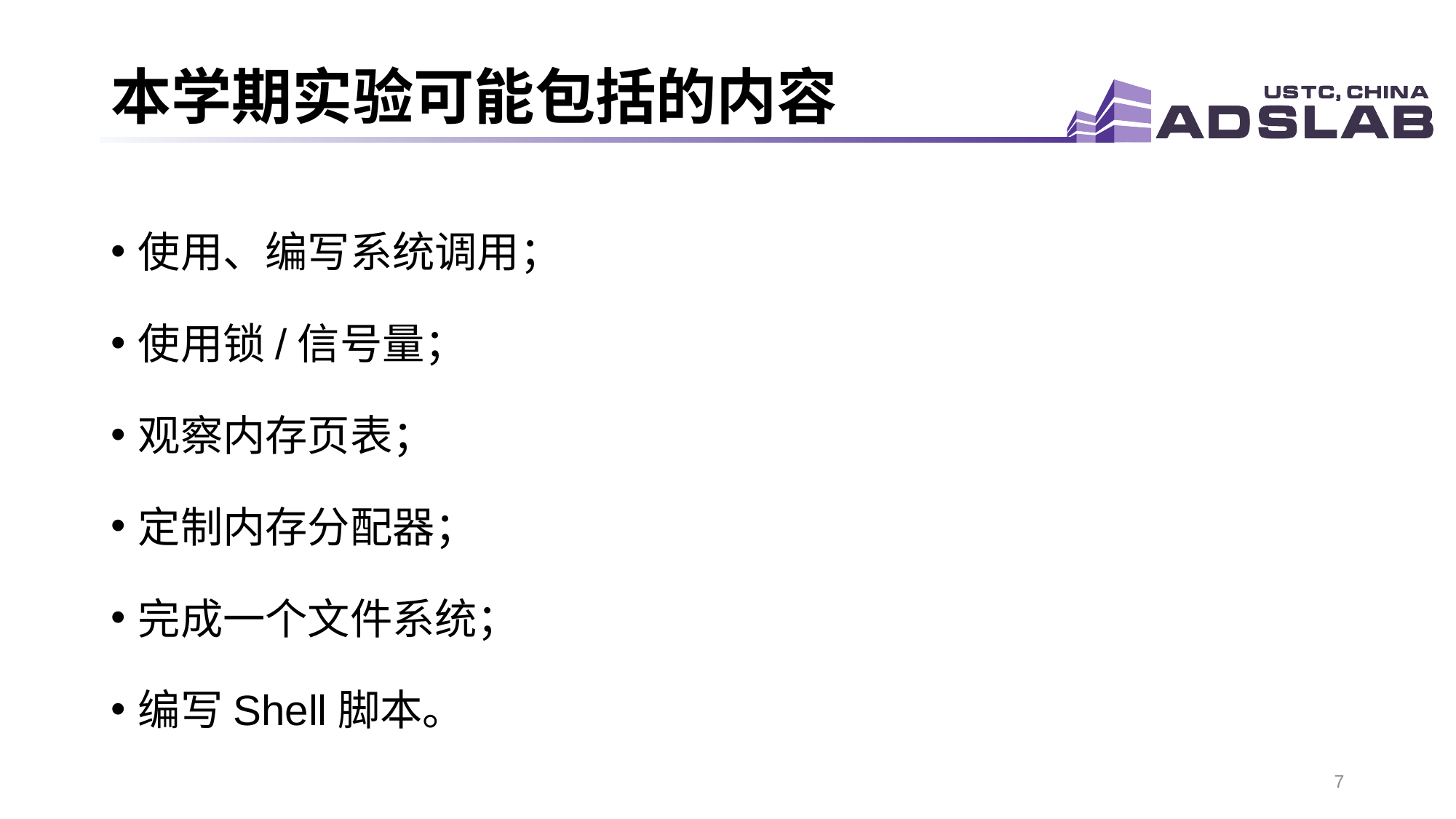

# 本学期实验可能包括的内容
使用、编写系统调用；
使用锁/信号量；
观察内存页表；
定制内存分配器；
完成一个文件系统；
编写Shell脚本。

7